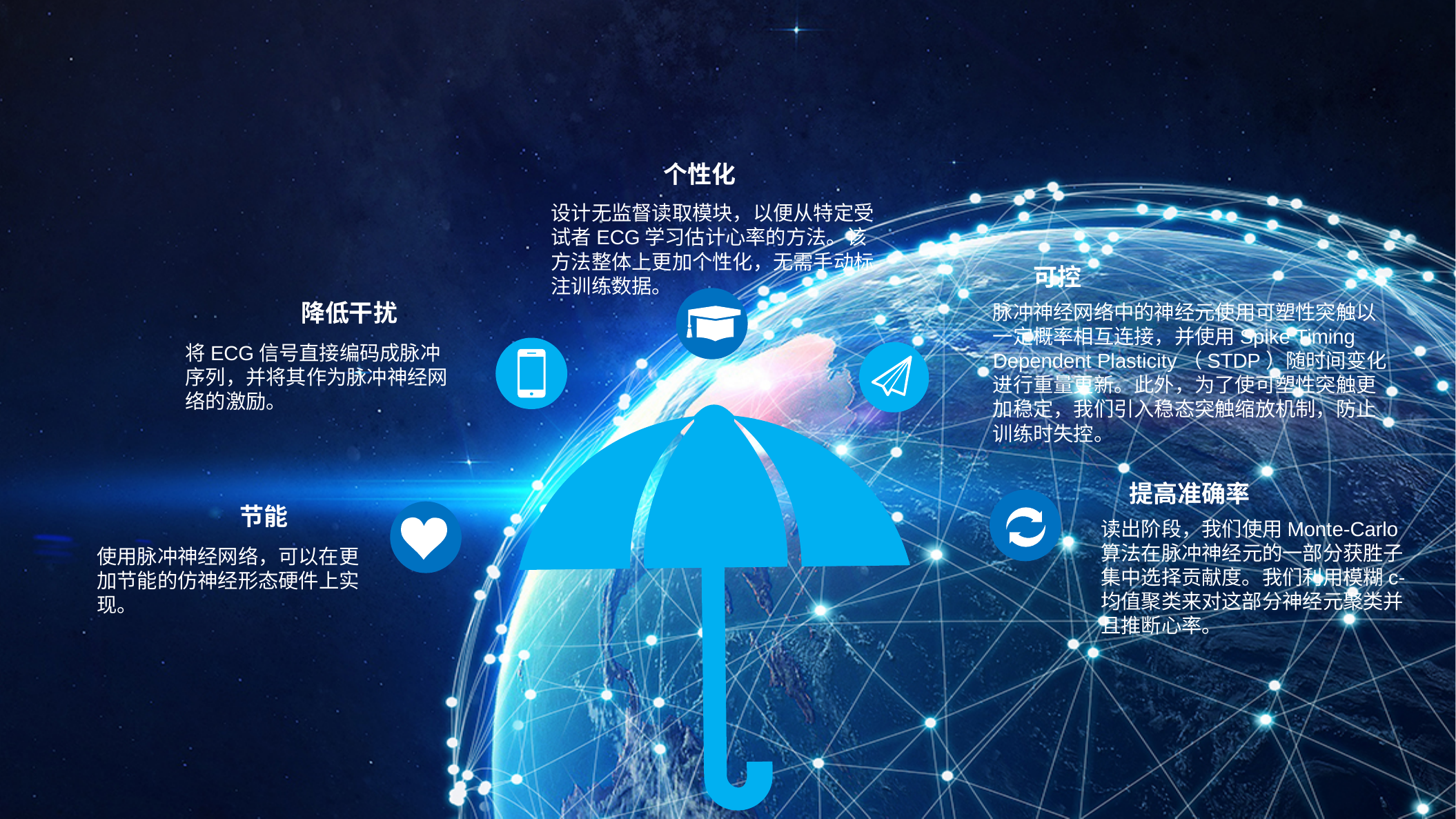

个性化
设计无监督读取模块，以便从特定受试者ECG学习估计心率的方法。该方法整体上更加个性化，无需手动标注训练数据。
可控

降低干扰
脉冲神经网络中的神经元使用可塑性突触以一定概率相互连接，并使用Spike Timing Dependent Plasticity（STDP）随时间变化进行重量更新。此外，为了使可塑性突触更加稳定，我们引入稳态突触缩放机制，防止训练时失控。
将ECG信号直接编码成脉冲序列，并将其作为脉冲神经网络的激励。

提高准确率

节能

读出阶段，我们使用Monte-Carlo算法在脉冲神经元的一部分获胜子集中选择贡献度。我们利用模糊c-均值聚类来对这部分神经元聚类并且推断心率。
使用脉冲神经网络，可以在更加节能的仿神经形态硬件上实现。